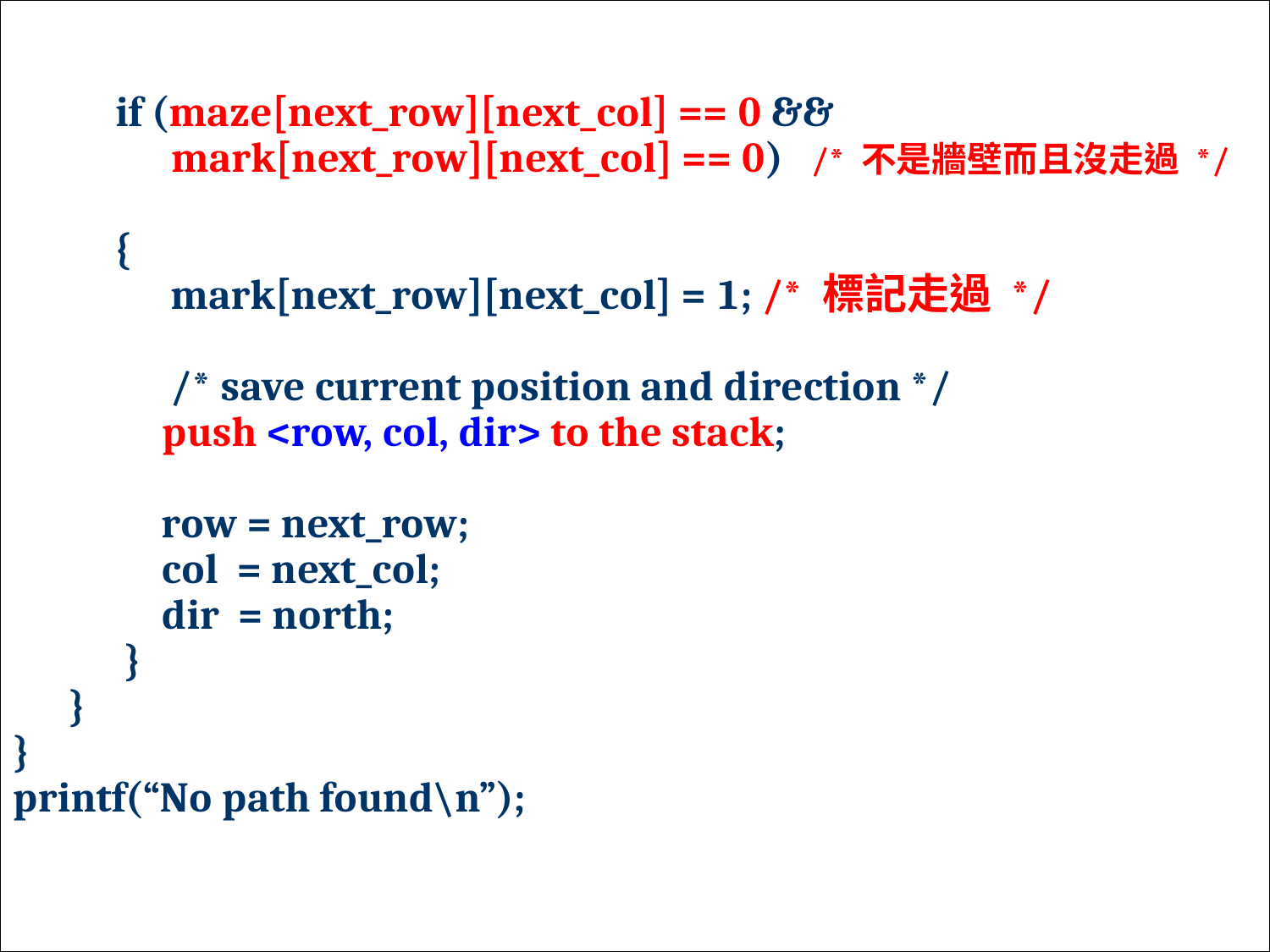

# if (maze[next_row][next_col] == 0 && mark[next_row][next_col] == 0)   /* 不是牆壁而且沒走過 */ { mark[next_row][next_col] = 1; /* 標記走過 */ /* save current position and direction */ push <row, col, dir> to the stack; row = next_row; col  = next_col; dir  = north; } } } printf(“No path found\n”);
25